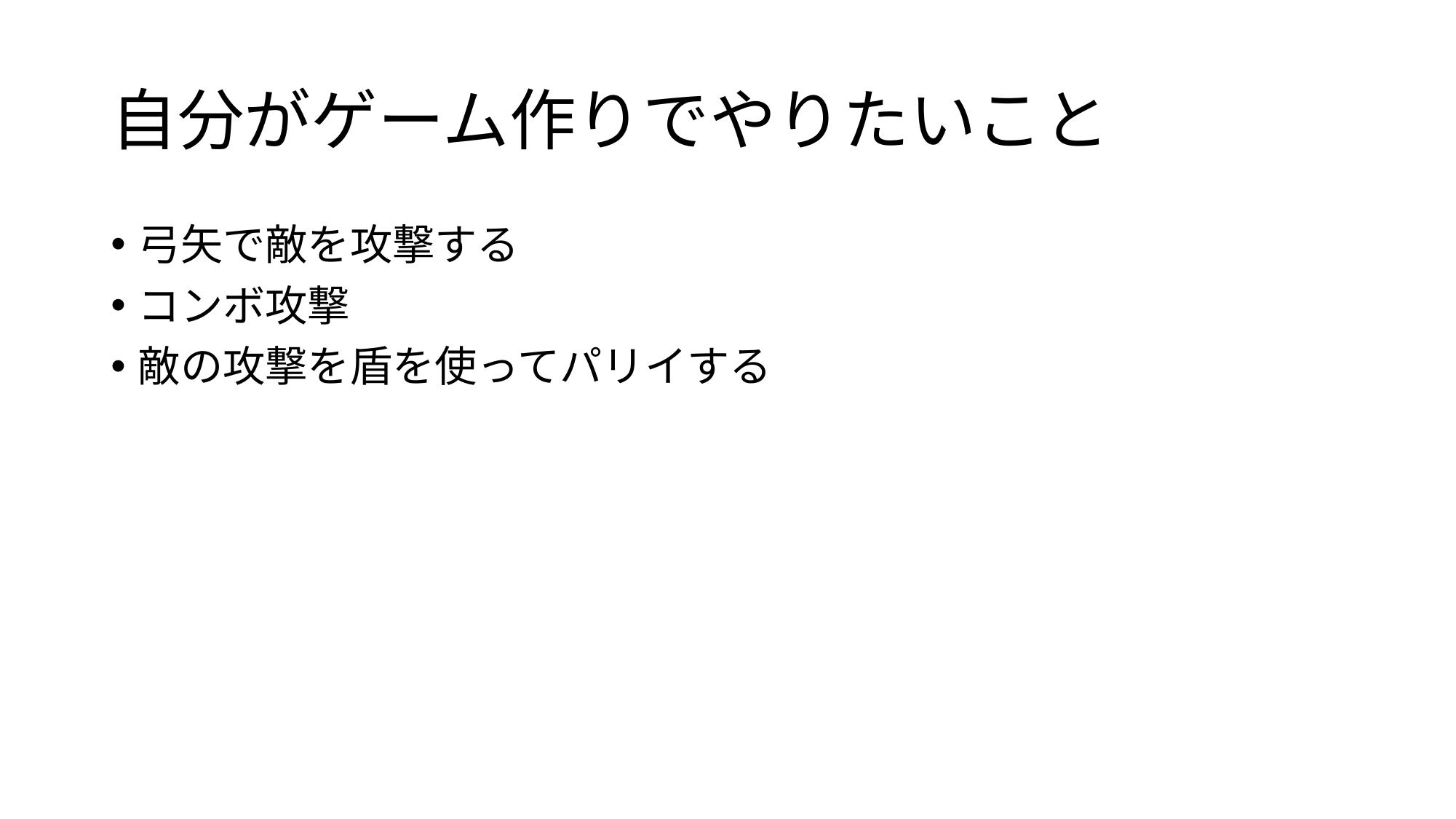

# 自分がゲーム作りでやりたいこと
弓矢で敵を攻撃する
コンボ攻撃
敵の攻撃を盾を使ってパリイする